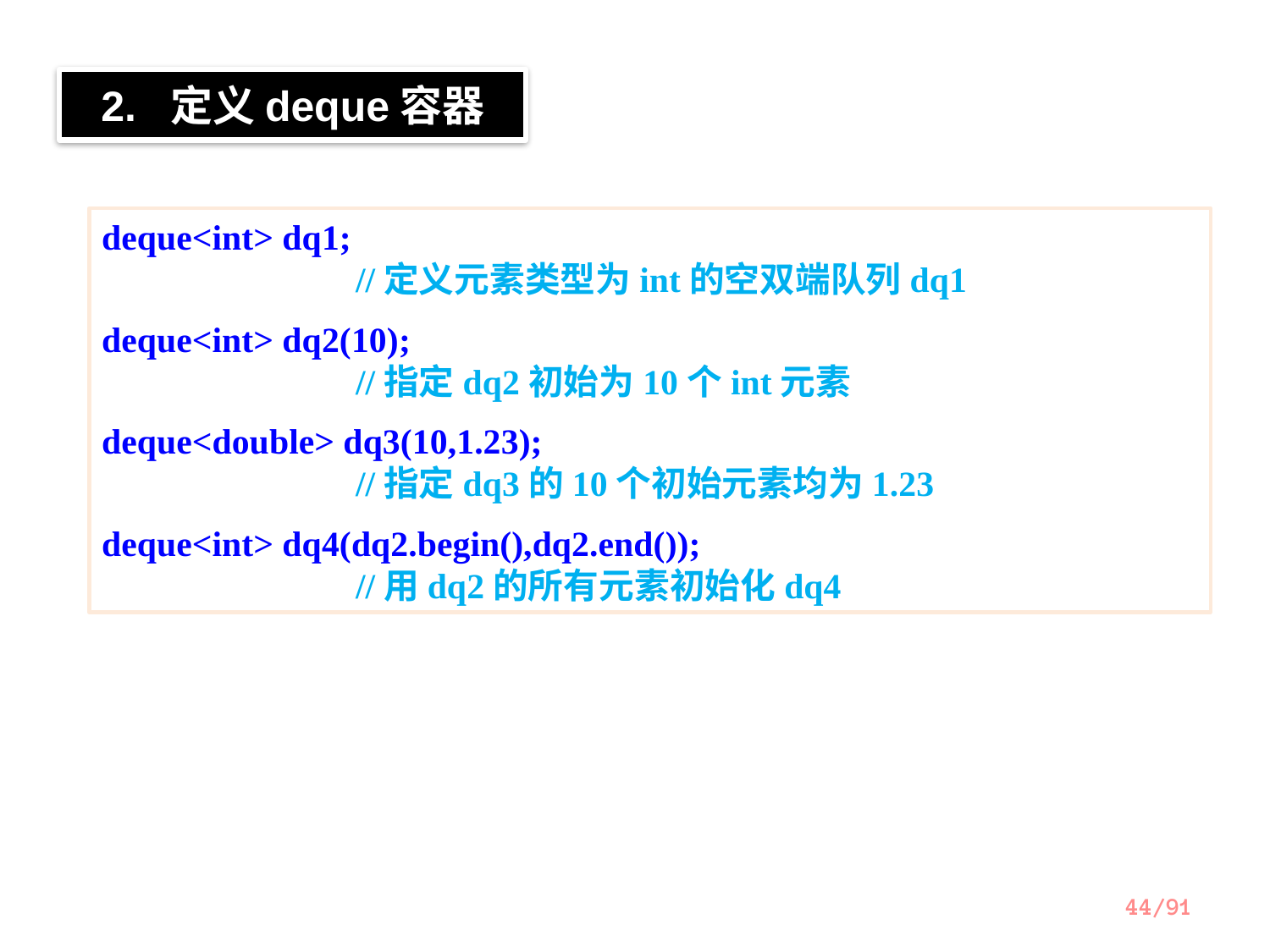

2.  定义deque容器
deque<int> dq1;									//定义元素类型为int的空双端队列dq1
deque<int> dq2(10);								//指定dq2初始为10个int元素
deque<double> dq3(10,1.23);							//指定dq3的10个初始元素均为1.23
deque<int> dq4(dq2.begin(),dq2.end());						//用dq2的所有元素初始化dq4
44/91